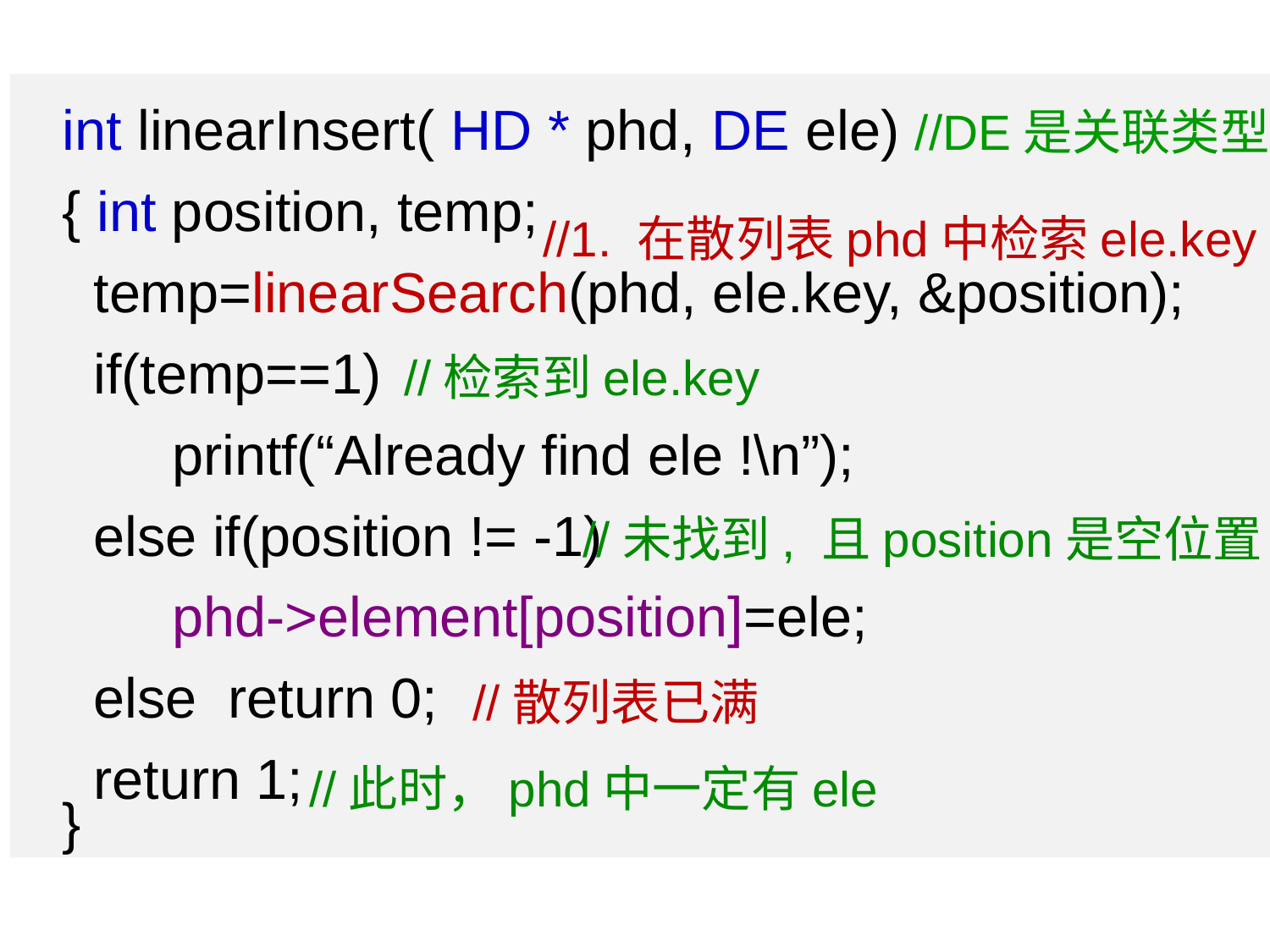

int linearInsert( HD * phd, DE ele) //DE是关联类型
{ int position, temp;
  temp=linearSearch(phd, ele.key, &position);
  if(temp==1)
       printf(“Already find ele !\n”);
  else if(position != -1)
       phd->element[position]=ele;
  else  return 0;
  return 1;
}
//1. 在散列表phd中检索ele.key
//检索到ele.key
//未找到, 且position是空位置
//散列表已满
//此时，phd中一定有ele